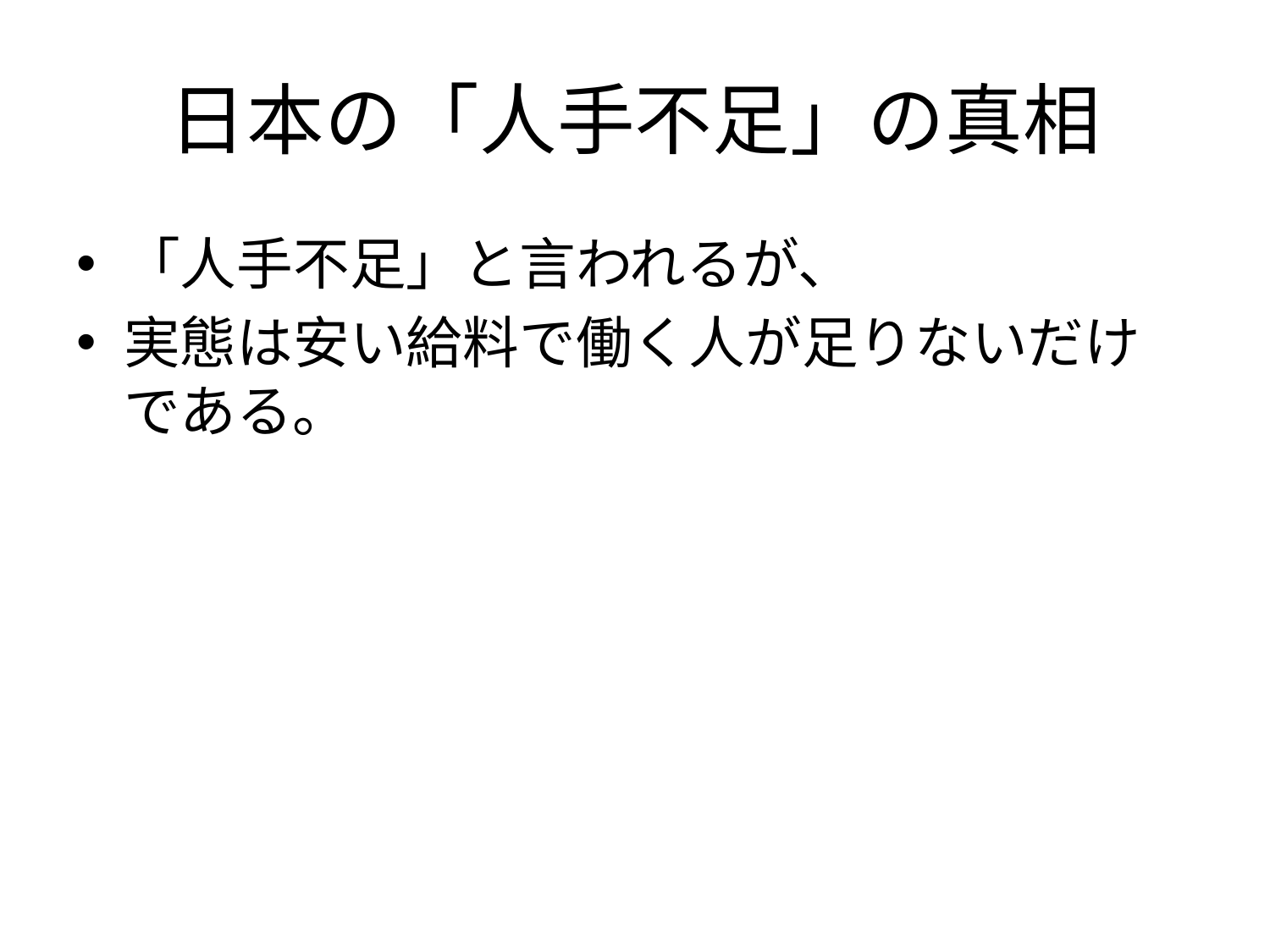

# 日本の「人手不足」の真相
「人手不足」と言われるが、
実態は安い給料で働く人が足りないだけである。